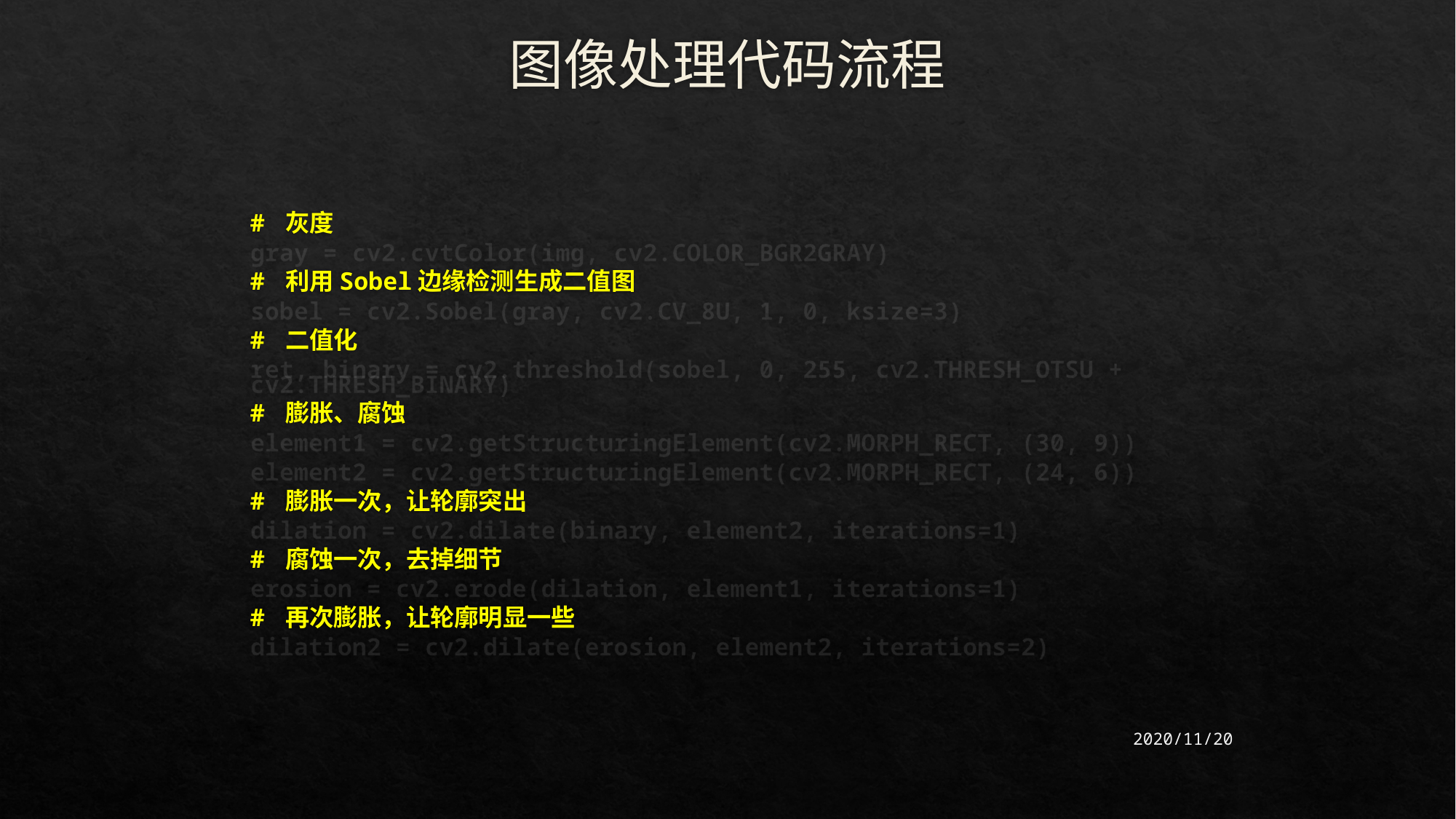

# 图像处理代码流程
# 灰度
gray = cv2.cvtColor(img, cv2.COLOR_BGR2GRAY)
# 利用Sobel边缘检测生成二值图
sobel = cv2.Sobel(gray, cv2.CV_8U, 1, 0, ksize=3)
# 二值化
ret, binary = cv2.threshold(sobel, 0, 255, cv2.THRESH_OTSU + cv2.THRESH_BINARY)
# 膨胀、腐蚀
element1 = cv2.getStructuringElement(cv2.MORPH_RECT, (30, 9))
element2 = cv2.getStructuringElement(cv2.MORPH_RECT, (24, 6))
# 膨胀一次，让轮廓突出
dilation = cv2.dilate(binary, element2, iterations=1)
# 腐蚀一次，去掉细节
erosion = cv2.erode(dilation, element1, iterations=1)
# 再次膨胀，让轮廓明显一些
dilation2 = cv2.dilate(erosion, element2, iterations=2)
2020/11/20